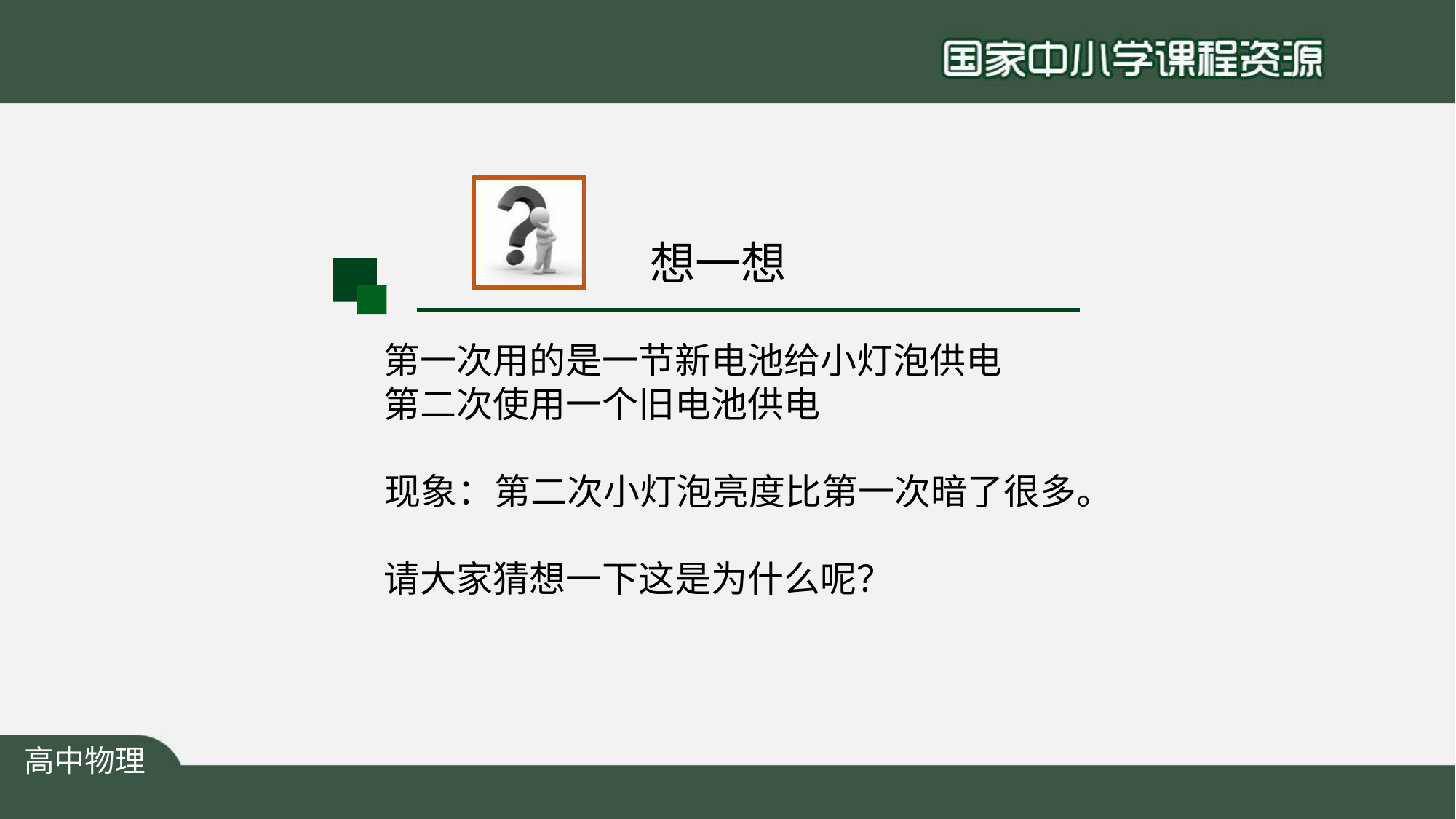

# 想一想

第一次用的是一节新电池给小灯泡供电 第二次使用一个旧电池供电
现象：第二次小灯泡亮度比第一次暗了很多。 请大家猜想一下这是为什么呢？
高中物理